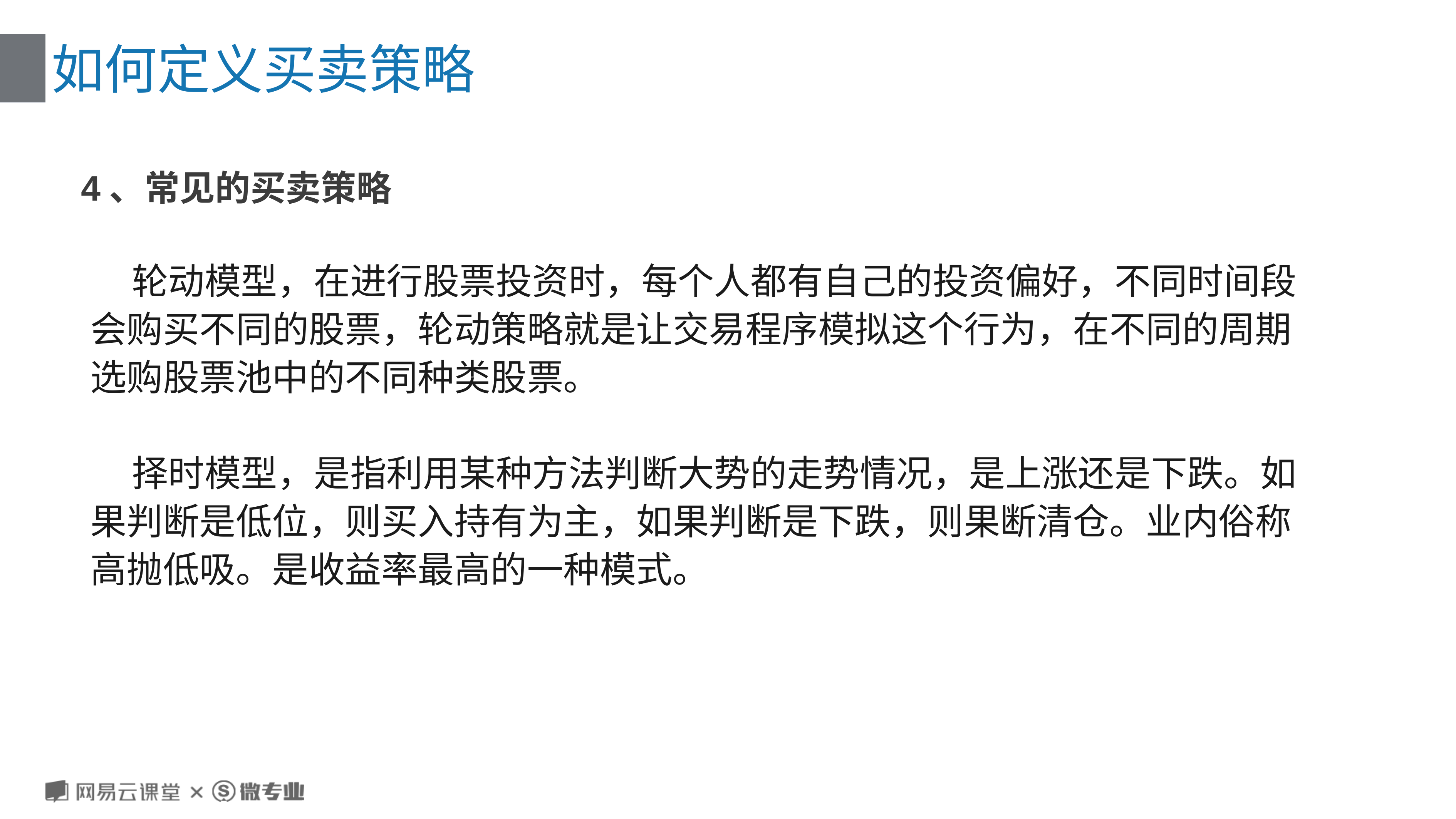

# 如何定义买卖策略
4、常见的买卖策略

    轮动模型，在进行股票投资时，每个人都有自己的投资偏好，不同时间段会购买不同的股票，轮动策略就是让交易程序模拟这个行为，在不同的周期选购股票池中的不同种类股票。

    择时模型，是指利用某种方法判断大势的走势情况，是上涨还是下跌。如果判断是低位，则买入持有为主，如果判断是下跌，则果断清仓。业内俗称高抛低吸。是收益率最高的一种模式。